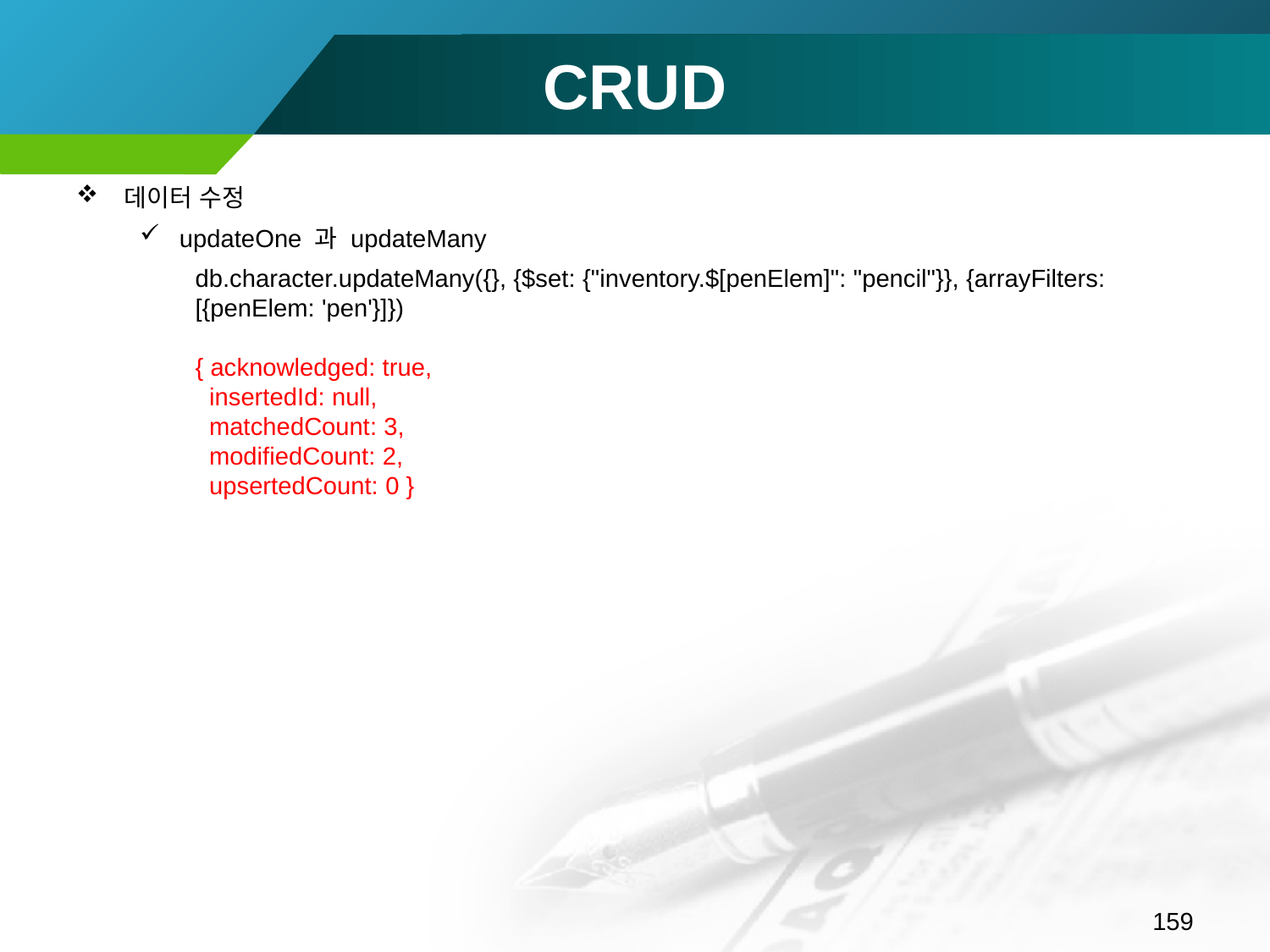

# CRUD
데이터 수정
updateOne 과 updateMany
db.character.updateMany({}, {$set: {"inventory.$[penElem]": "pencil"}}, {arrayFilters: [{penElem: 'pen'}]})

{ acknowledged: true,
  insertedId: null,
  matchedCount: 3,
  modifiedCount: 2,
  upsertedCount: 0 }
159